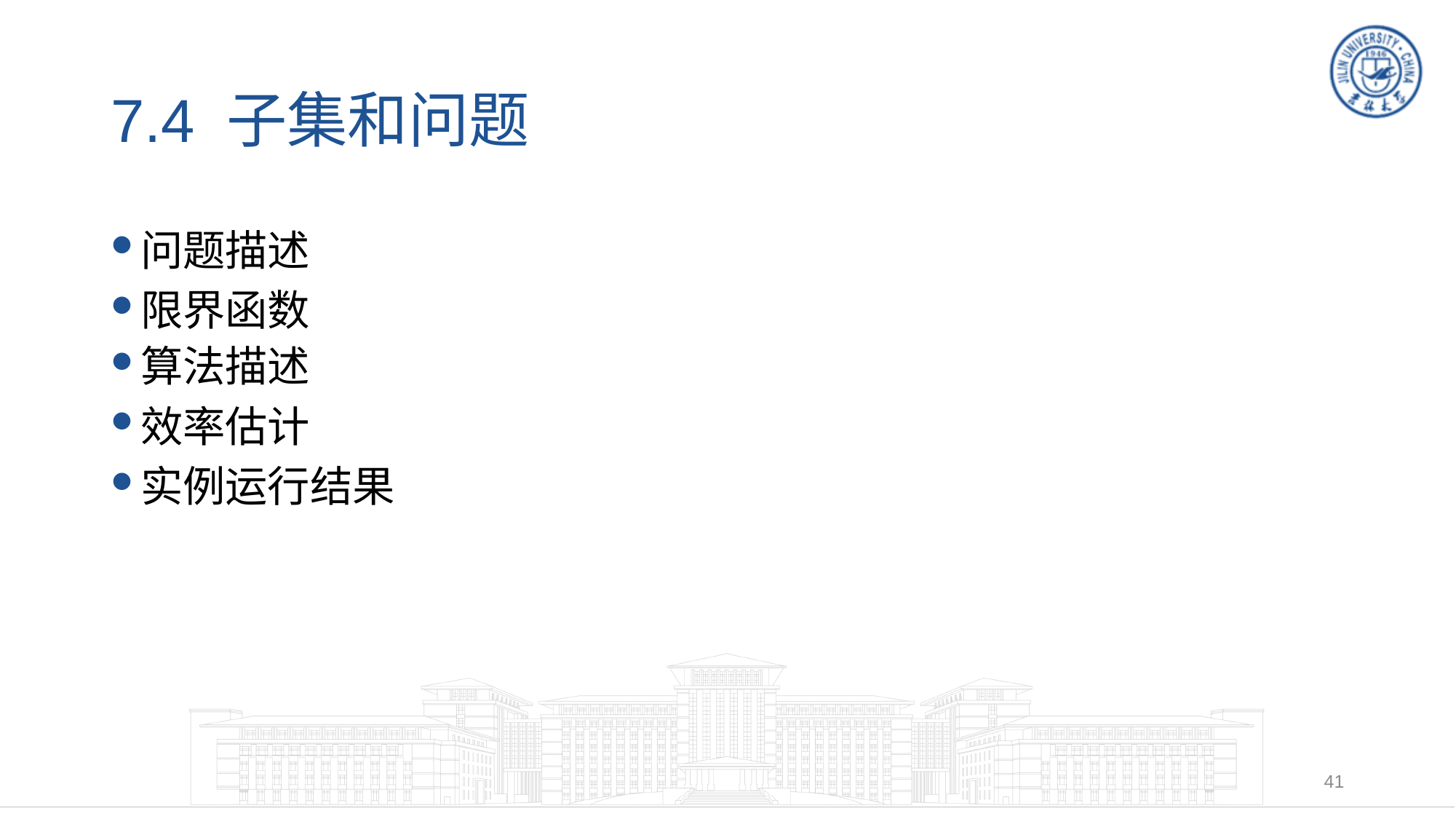

# 7.4 子集和问题
问题描述
限界函数
算法描述
效率估计
实例运行结果
41